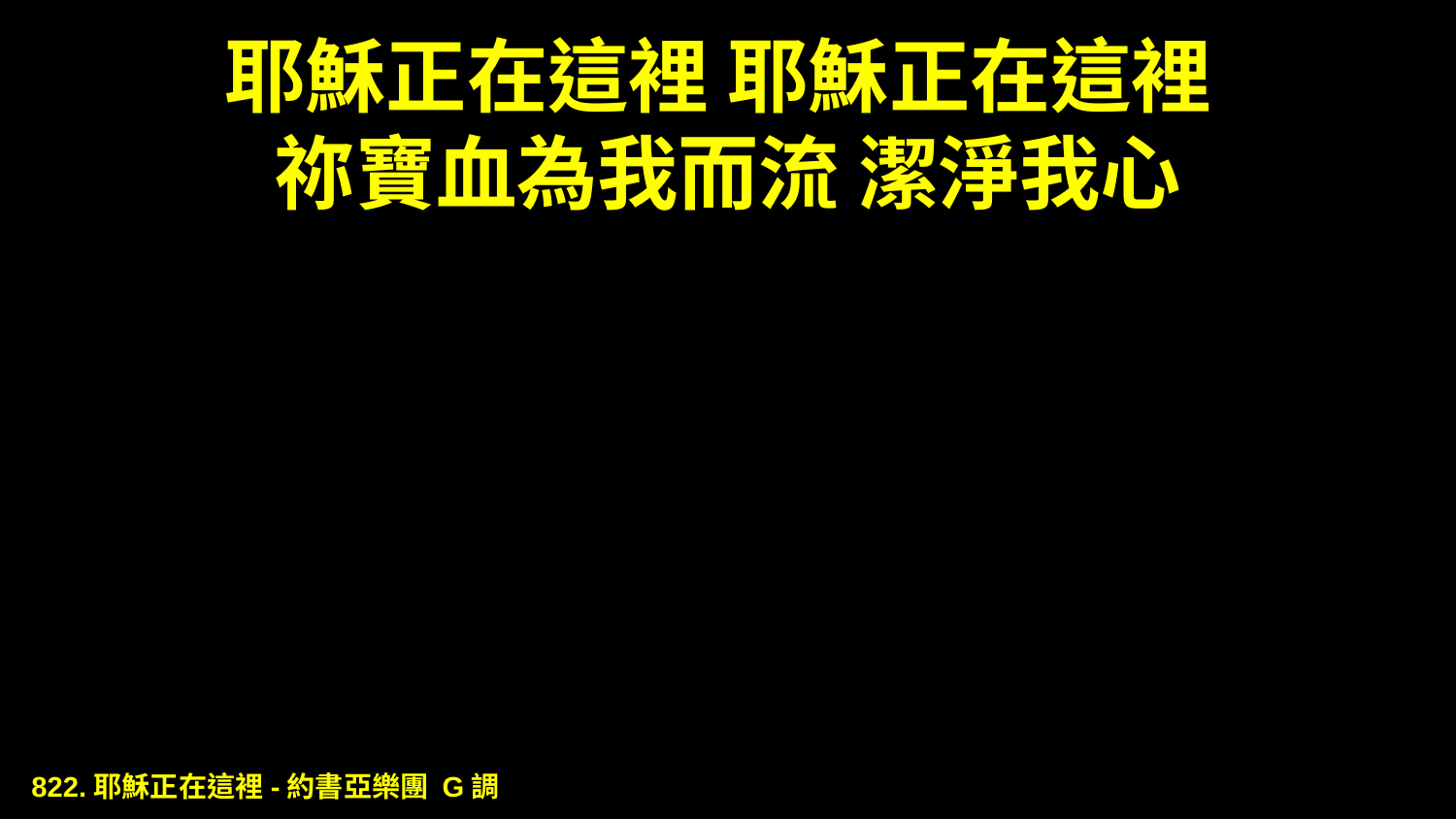

# 耶穌正在這裡 耶穌正在這裡 祢寶血為我而流 潔淨我心
822.耶穌正在這裡-約書亞樂團 G調